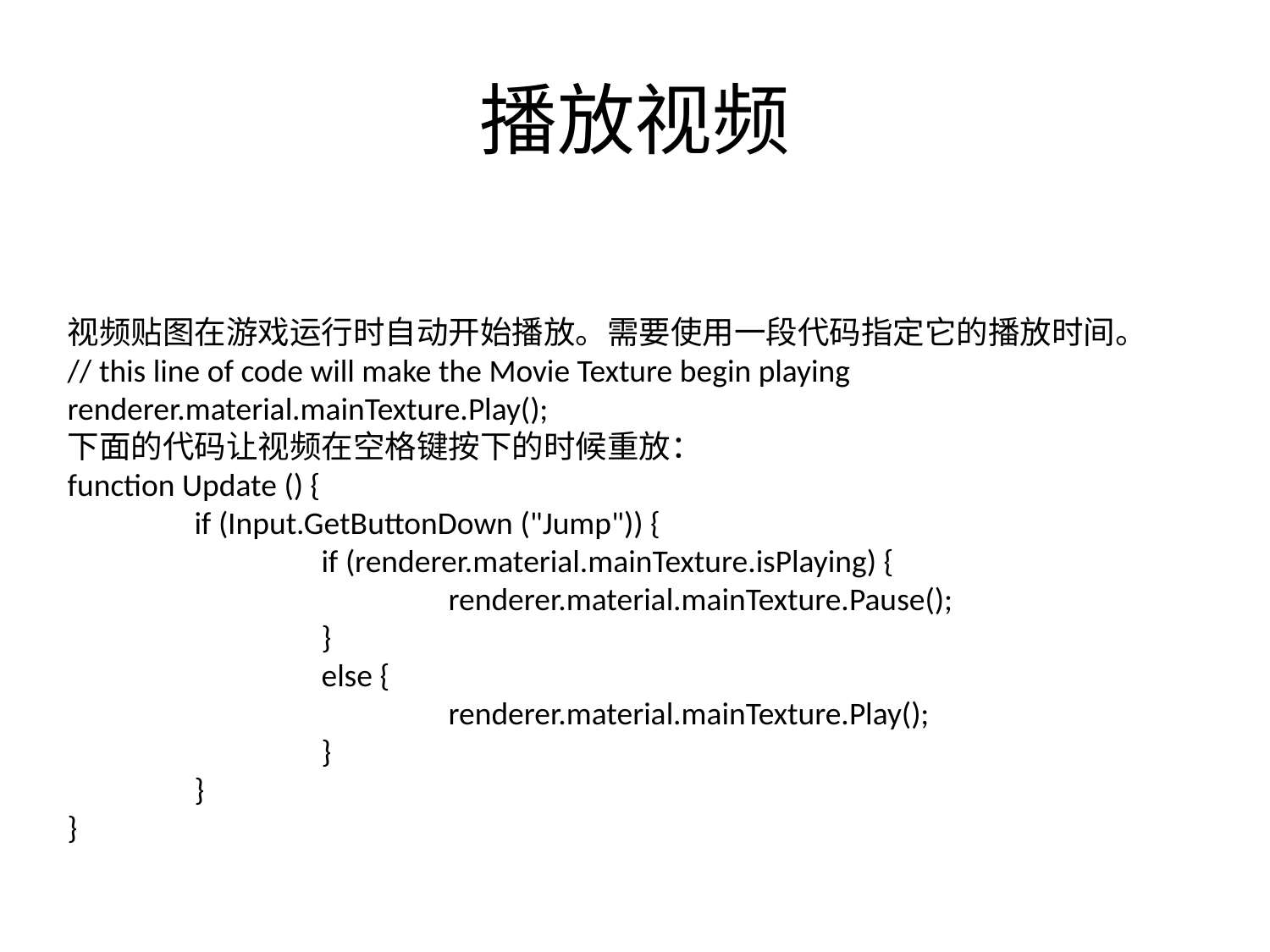

# 播放视频

视频贴图在游戏运行时自动开始播放。需要使用一段代码指定它的播放时间。
// this line of code will make the Movie Texture begin playing
renderer.material.mainTexture.Play();
下面的代码让视频在空格键按下的时候重放：
function Update () {
	if (Input.GetButtonDown ("Jump")) {
		if (renderer.material.mainTexture.isPlaying) {
			renderer.material.mainTexture.Pause();
		}
		else {
			renderer.material.mainTexture.Play();
		}
	}
}